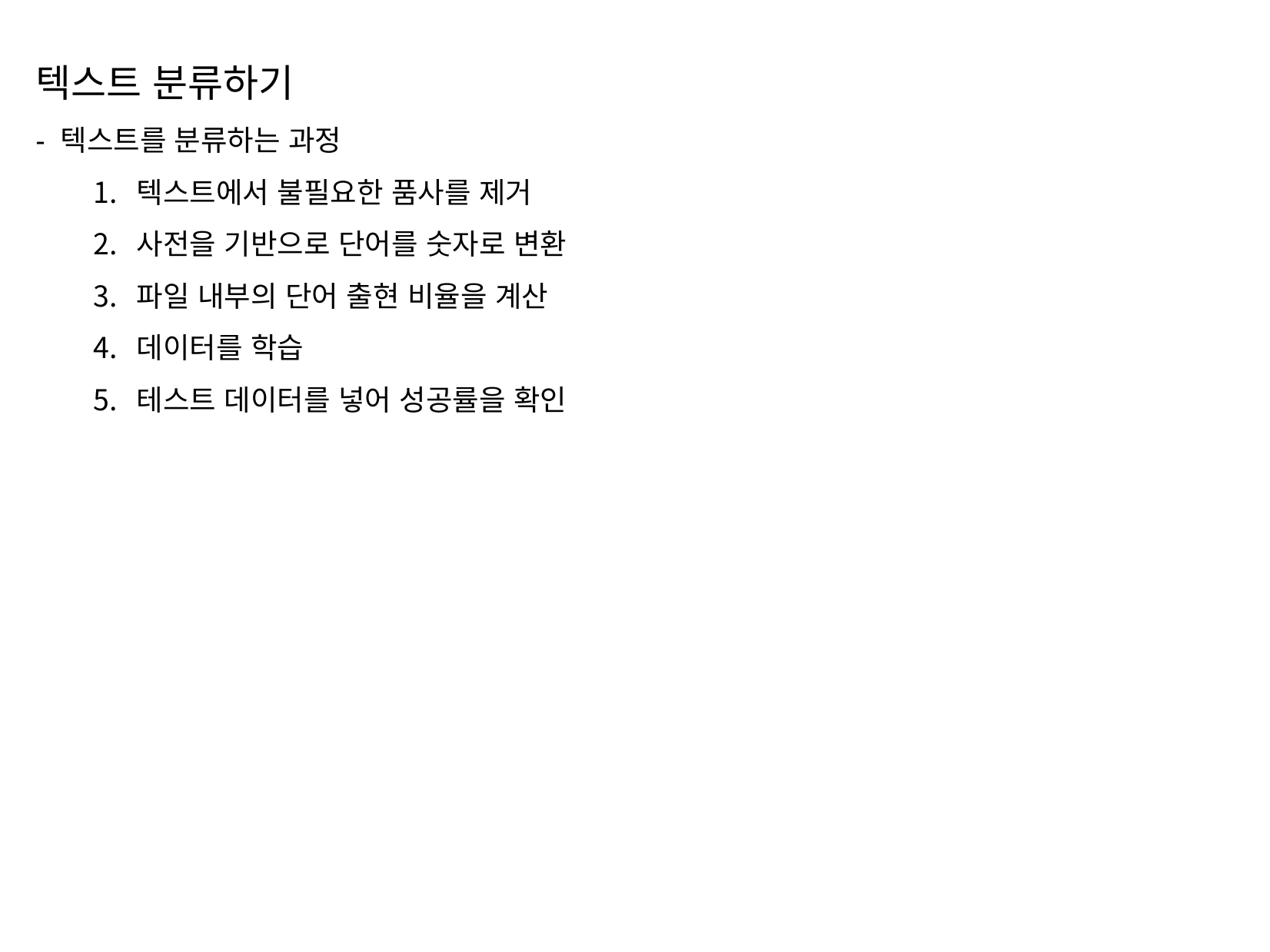

텍스트 분류하기
- 텍스트를 분류하는 과정
텍스트에서 불필요한 품사를 제거
사전을 기반으로 단어를 숫자로 변환
파일 내부의 단어 출현 비율을 계산
데이터를 학습
테스트 데이터를 넣어 성공률을 확인